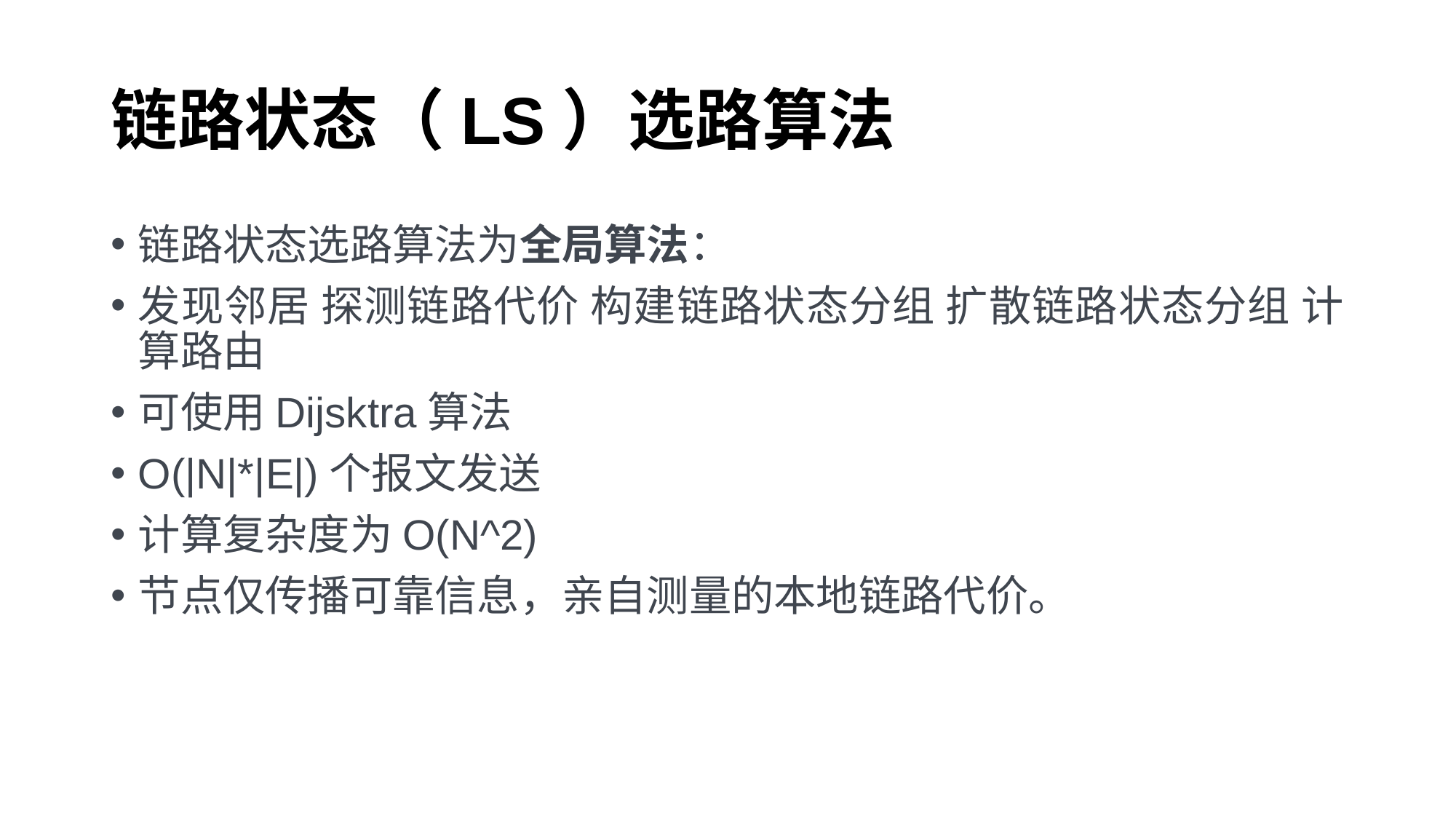

# 链路状态（LS）选路算法
链路状态选路算法为全局算法：
发现邻居 探测链路代价 构建链路状态分组 扩散链路状态分组 计算路由
可使用Dijsktra算法
O(|N|*|E|)个报文发送
计算复杂度为O(N^2)
节点仅传播可靠信息，亲自测量的本地链路代价。